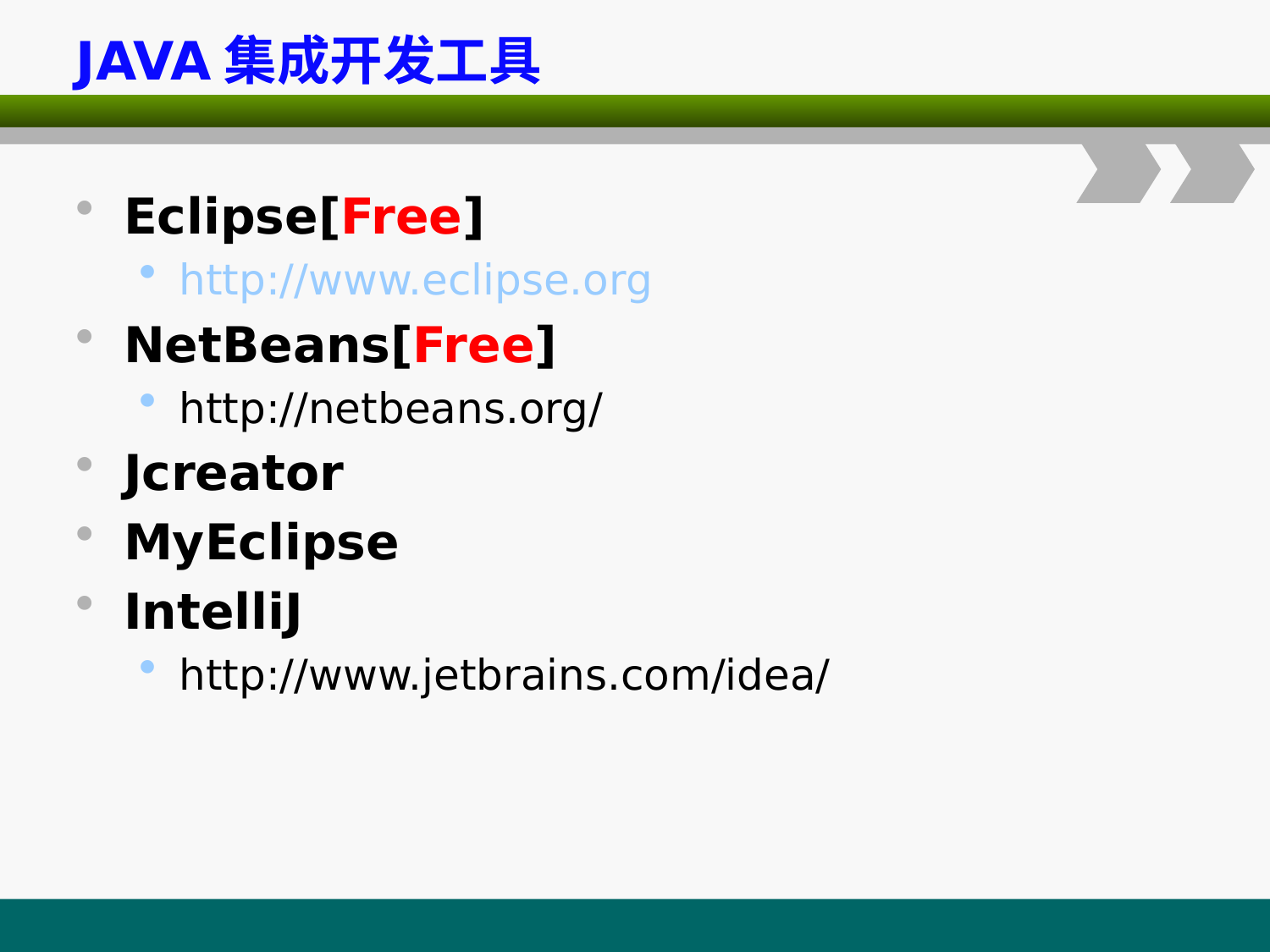

JAVA集成开发工具
Eclipse[Free]
http://www.eclipse.org
NetBeans[Free]
http://netbeans.org/
Jcreator
MyEclipse
IntelliJ
http://www.jetbrains.com/idea/
26